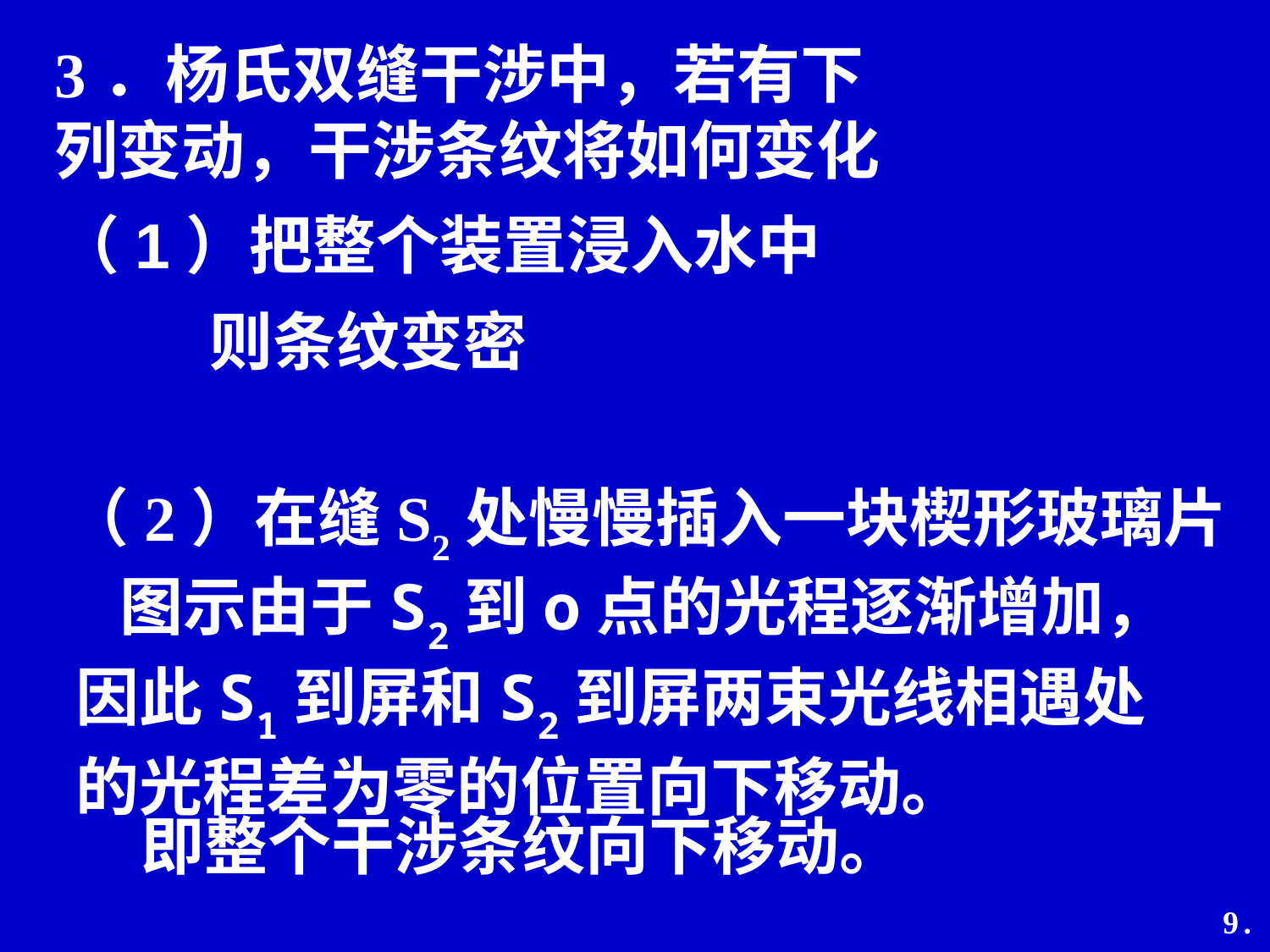

3．杨氏双缝干涉中，若有下列变动，干涉条纹将如何变化
（1）把整个装置浸入水中
则条纹变密
（2）在缝S2处慢慢插入一块楔形玻璃片
  图示由于S2到o点的光程逐渐增加，因此S1到屏和S2到屏两束光线相遇处的光程差为零的位置向下移动。
即整个干涉条纹向下移动。
9 .